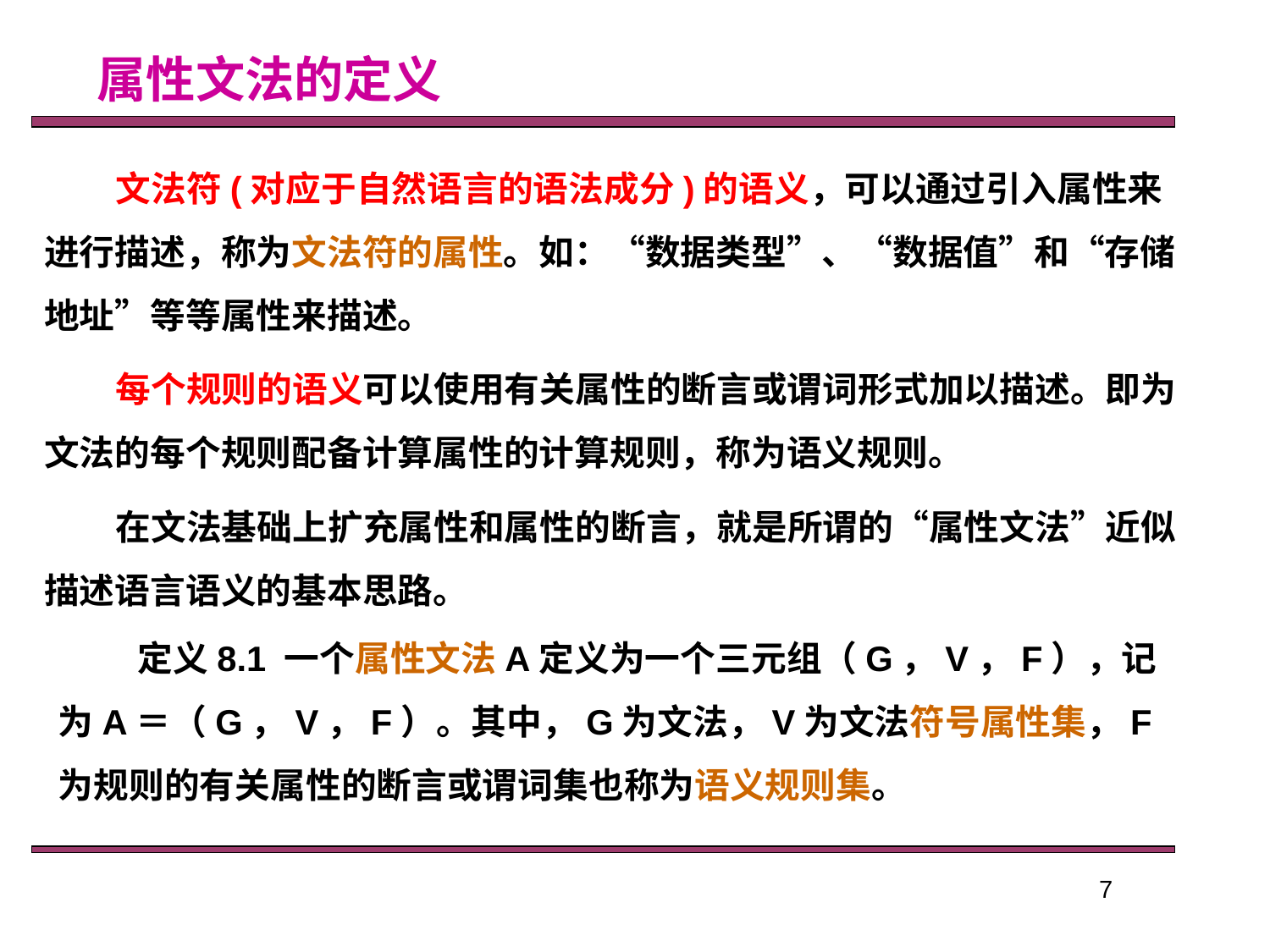

属性文法的定义
文法符(对应于自然语言的语法成分)的语义，可以通过引入属性来进行描述，称为文法符的属性。如：“数据类型”、“数据值”和“存储地址”等等属性来描述。
每个规则的语义可以使用有关属性的断言或谓词形式加以描述。即为文法的每个规则配备计算属性的计算规则，称为语义规则。
在文法基础上扩充属性和属性的断言，就是所谓的“属性文法”近似描述语言语义的基本思路。
定义8.1 一个属性文法A定义为一个三元组（G，V，F），记为A＝（G，V，F）。其中，G为文法，V为文法符号属性集，F为规则的有关属性的断言或谓词集也称为语义规则集。
7